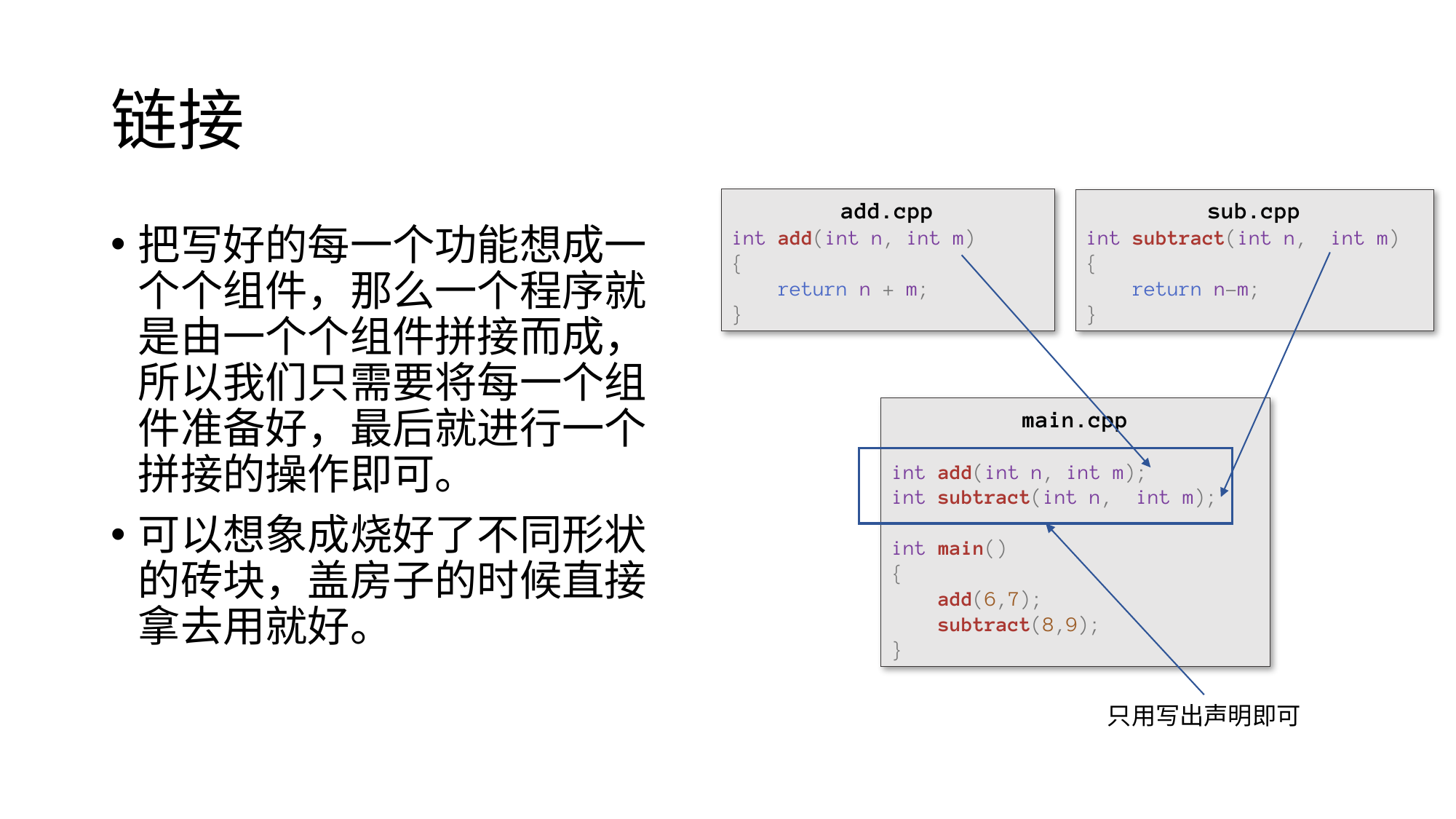

# 链接
add.cpp
int add(int n, int m)
{
    return n + m;
}
sub.cpp
int subtract(int n,  int m)
{
    return n-m;
}
把写好的每一个功能想成一个个组件，那么一个程序就是由一个个组件拼接而成，所以我们只需要将每一个组件准备好，最后就进行一个拼接的操作即可。
可以想象成烧好了不同形状的砖块，盖房子的时候直接拿去用就好。
main.cpp
int add(int n, int m);
int subtract(int n,  int m);
int main()
{
    add(6,7);
    subtract(8,9);
}

只用写出声明即可